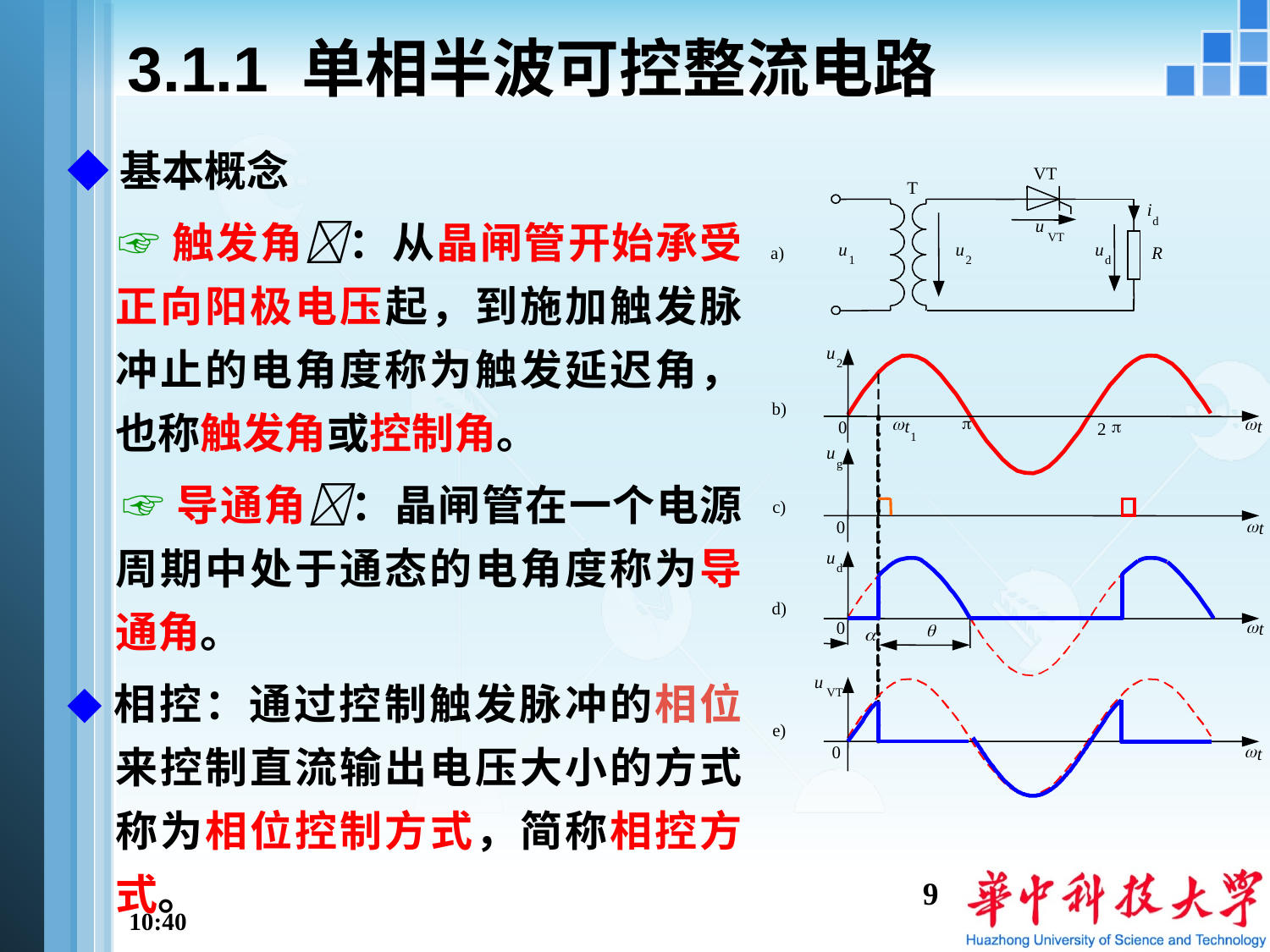

# 3.1.1 单相半波可控整流电路
◆基本概念
     ☞触发角α：从晶闸管开始承受正向阳极电压起，到施加触发脉冲止的电角度称为触发延迟角，也称触发角或控制角。
     ☞导通角θ：晶闸管在一个电源周期中处于通态的电角度称为导通角。
◆相控：通过控制触发脉冲的相位来控制直流输出电压大小的方式称为相位控制方式，简称相控方式。
VT
T

i

d

u

VT

u
u
u
a)
R
1
2
d

u

2

b)

π
ω
ω
t
t
π

0
2
1
u

g

c)

ω

0
t
u

d

d)

ω
0
t

θ
α

u

VT

e)

ω

0
t
9
10:40